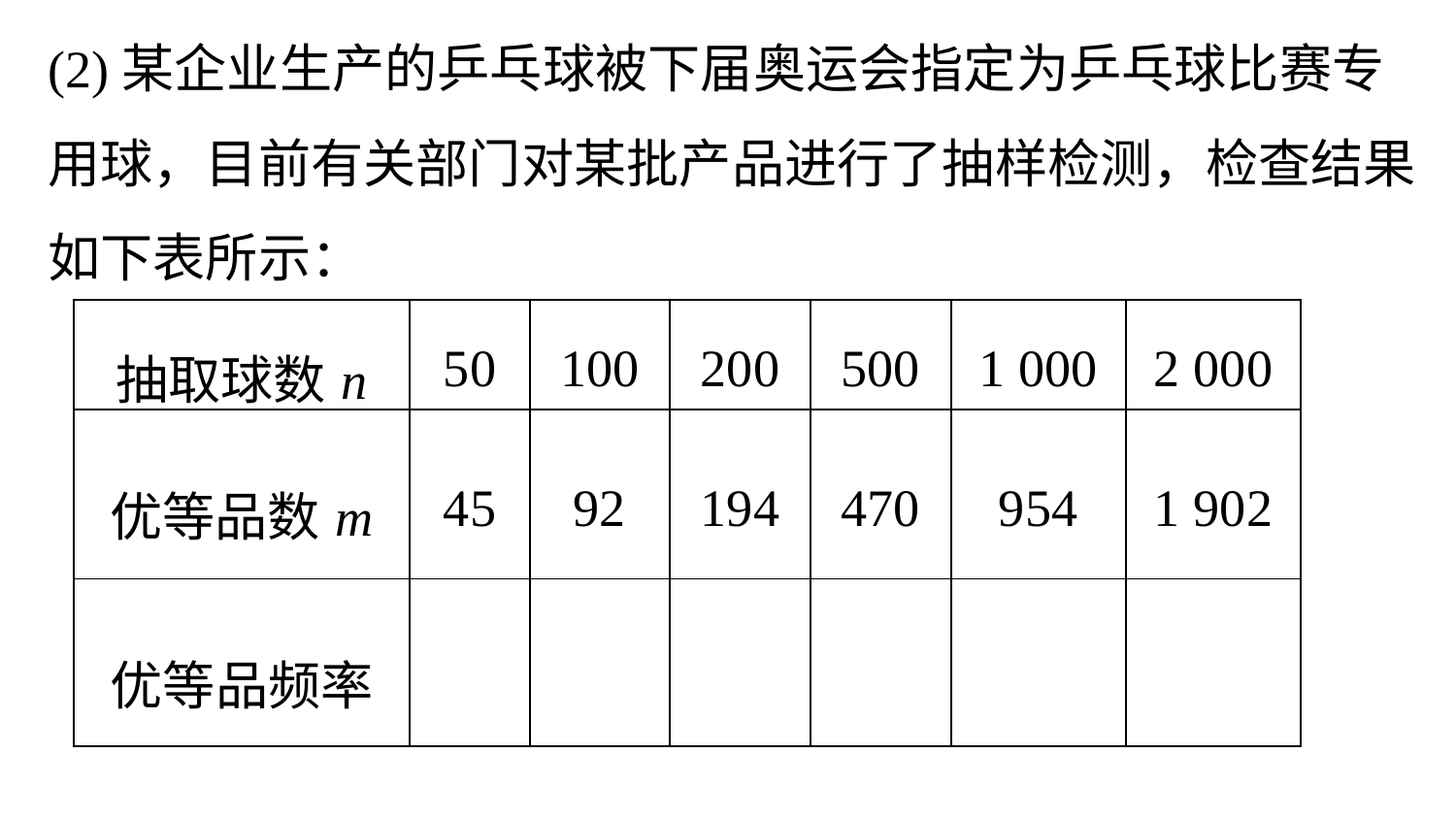

(2)某企业生产的乒乓球被下届奥运会指定为乒乓球比赛专用球，目前有关部门对某批产品进行了抽样检测，检查结果如下表所示：
| 抽取球数n | 50 | 100 | 200 | 500 | 1 000 | 2 000 |
| --- | --- | --- | --- | --- | --- | --- |
| 优等品数m | 45 | 92 | 194 | 470 | 954 | 1 902 |
| 优等品频率 |  |  |  |  |  |  |